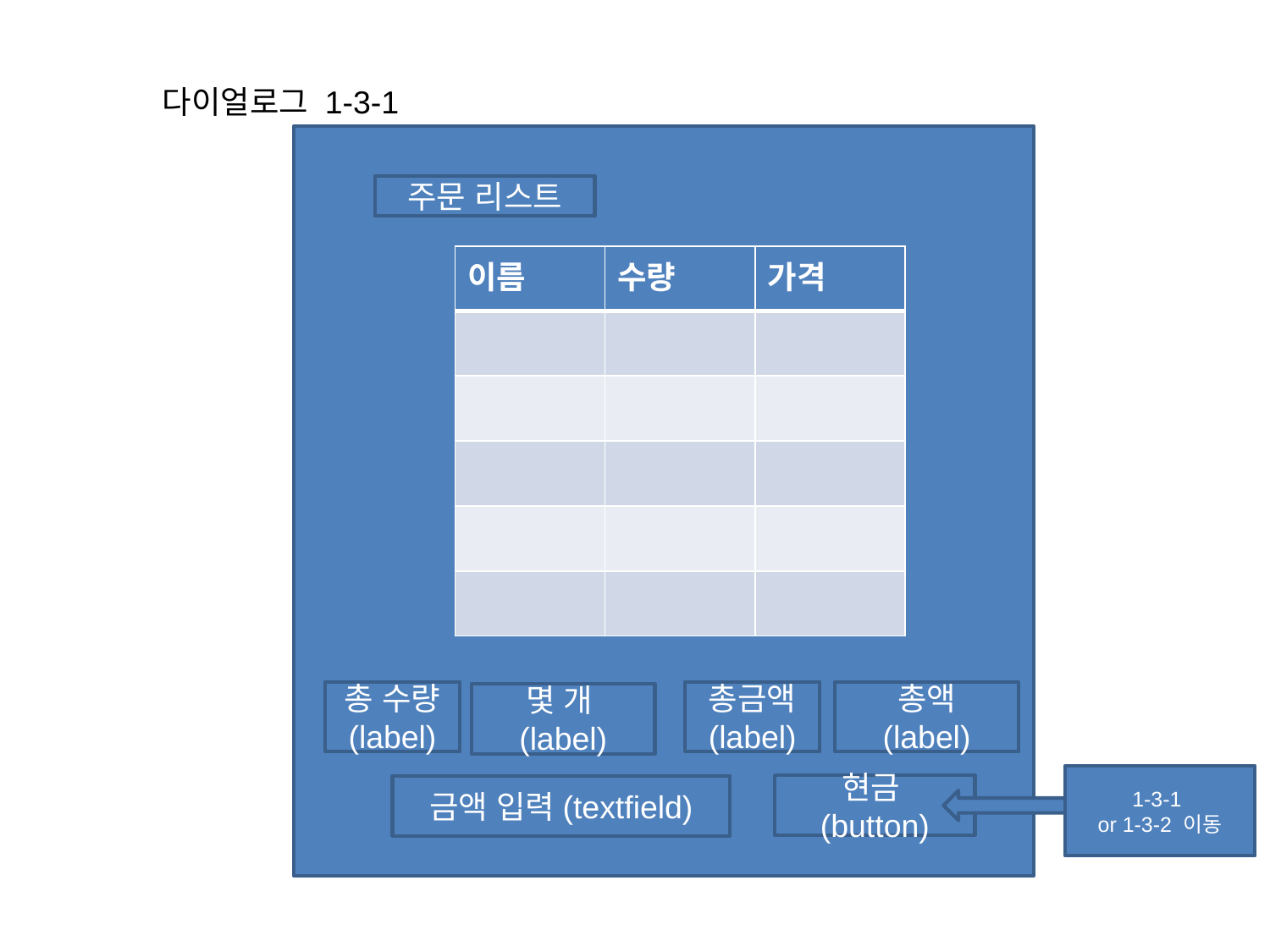

다이얼로그 1-3-1

주문 리스트
| 이름 | 수량 | 가격 |
| --- | --- | --- |
|  |  |  |
|  |  |  |
|  |  |  |
|  |  |  |
|  |  |  |
총 수량
(label)
총금액
(label)
총액
(label)
몇 개(label)
1-3-1
or 1-3-2 이동
현금(button)
금액 입력(textfield)